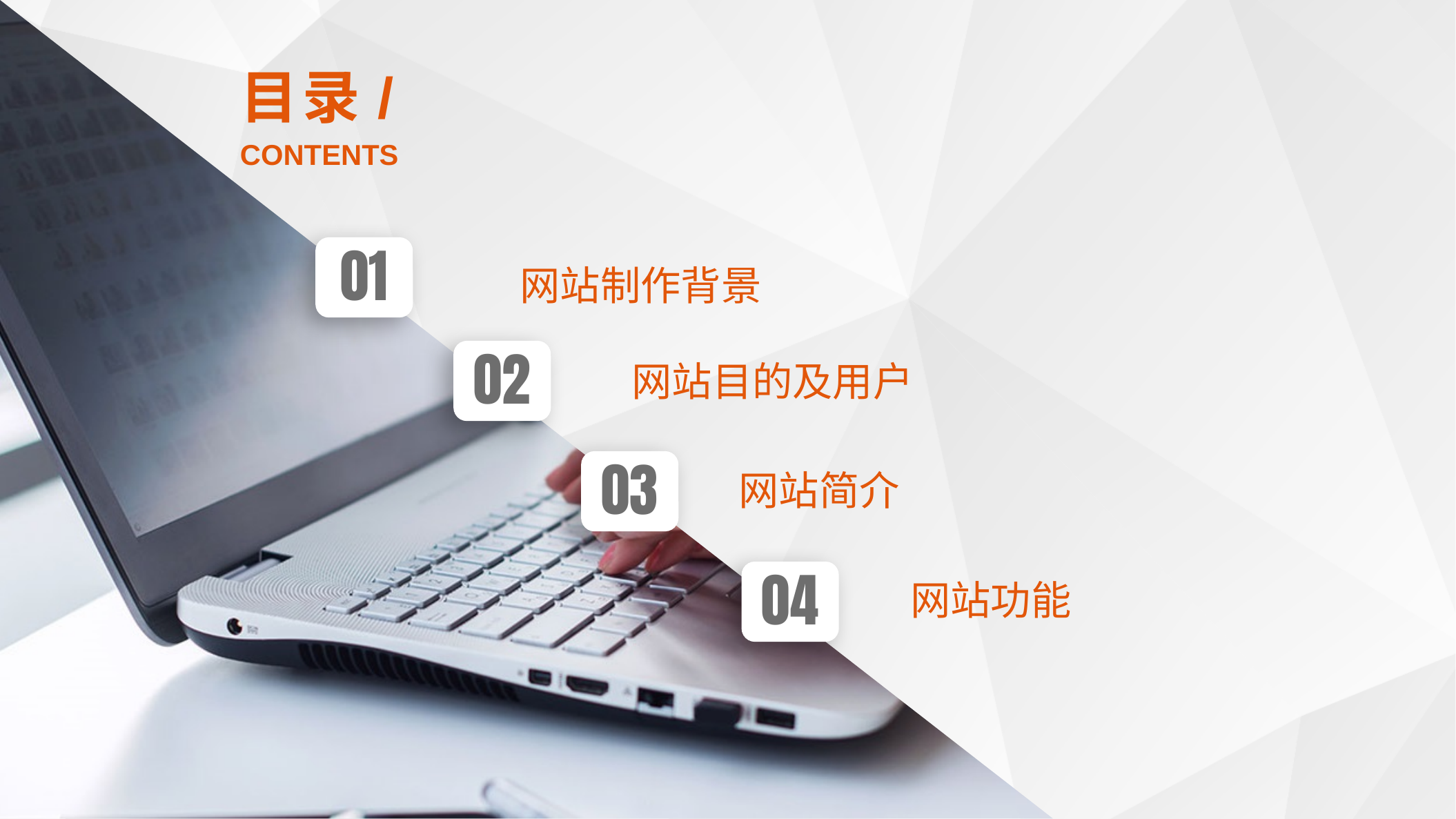

目录/contents
01
网站制作背景
02
网站目的及用户
网站简介
03
网站功能
04